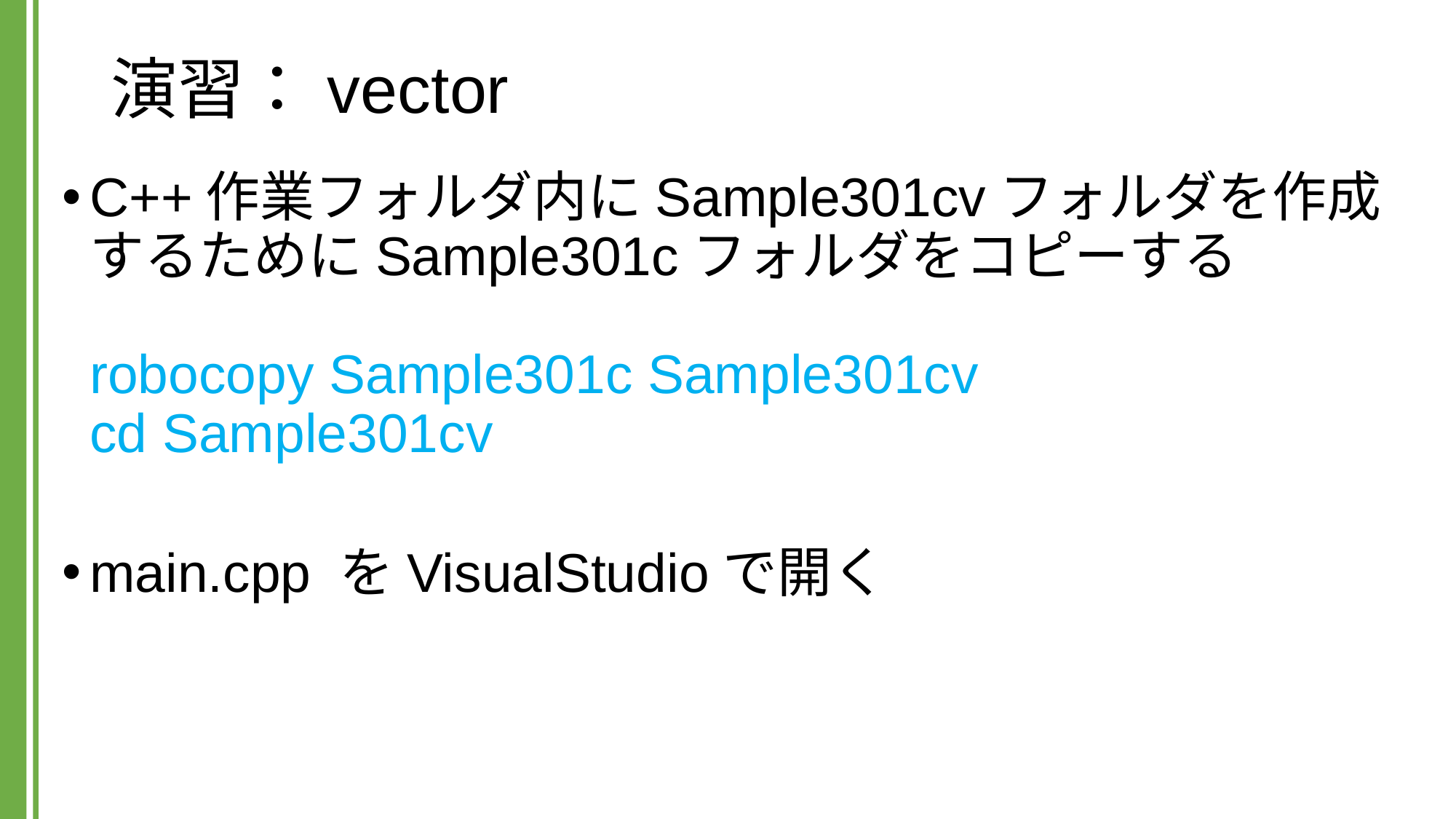

# 演習：vector
C++作業フォルダ内にSample301cvフォルダを作成
するためにSample301cフォルダをコピーする
robocopy Sample301c Sample301cv
cd Sample301cv
main.cpp をVisualStudioで開く